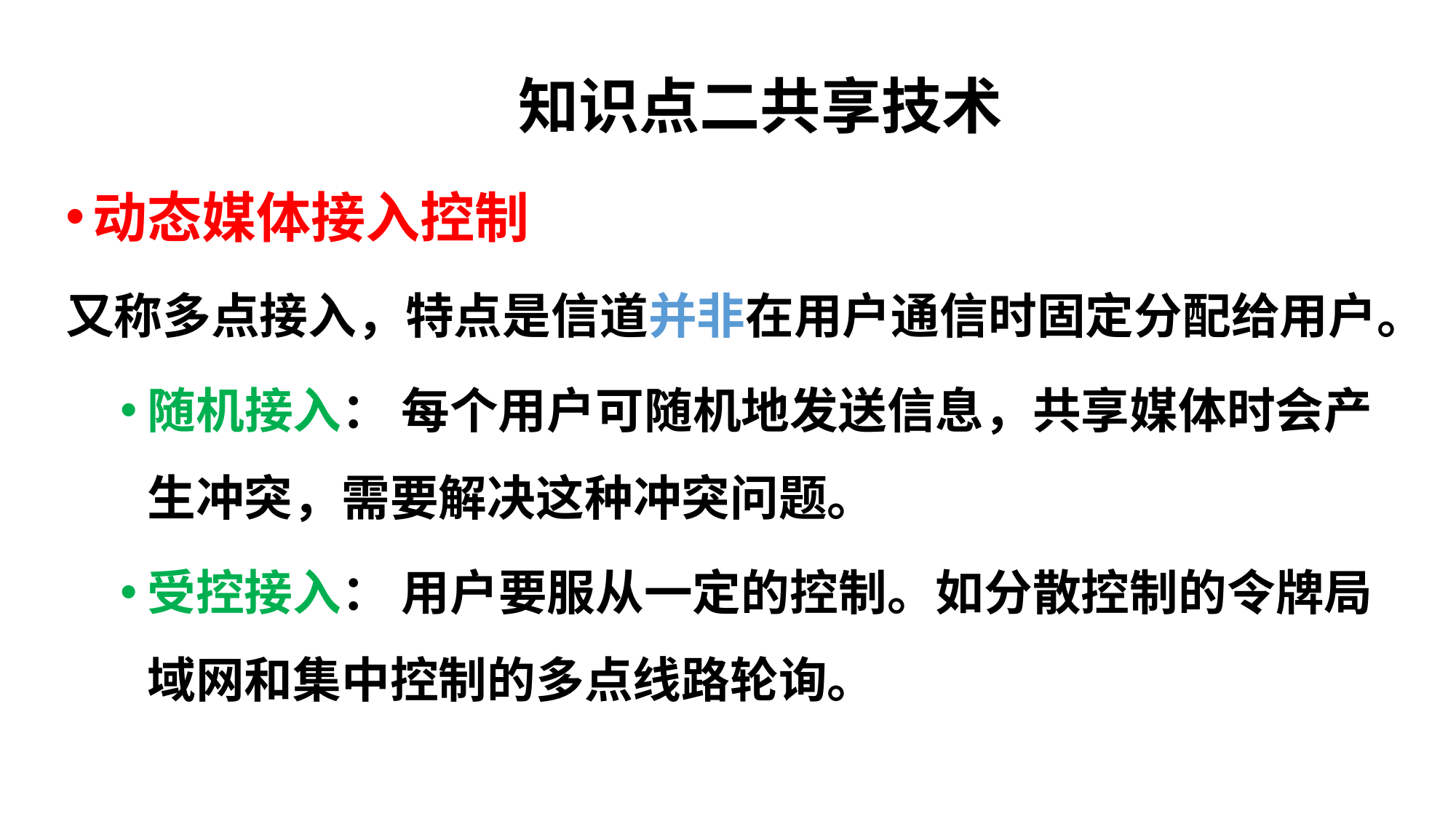

知识点二共享技术
动态媒体接入控制
又称多点接入，特点是信道并非在用户通信时固定分配给用户。
随机接入： 每个用户可随机地发送信息，共享媒体时会产生冲突，需要解决这种冲突问题。
受控接入： 用户要服从一定的控制。如分散控制的令牌局域网和集中控制的多点线路轮询。